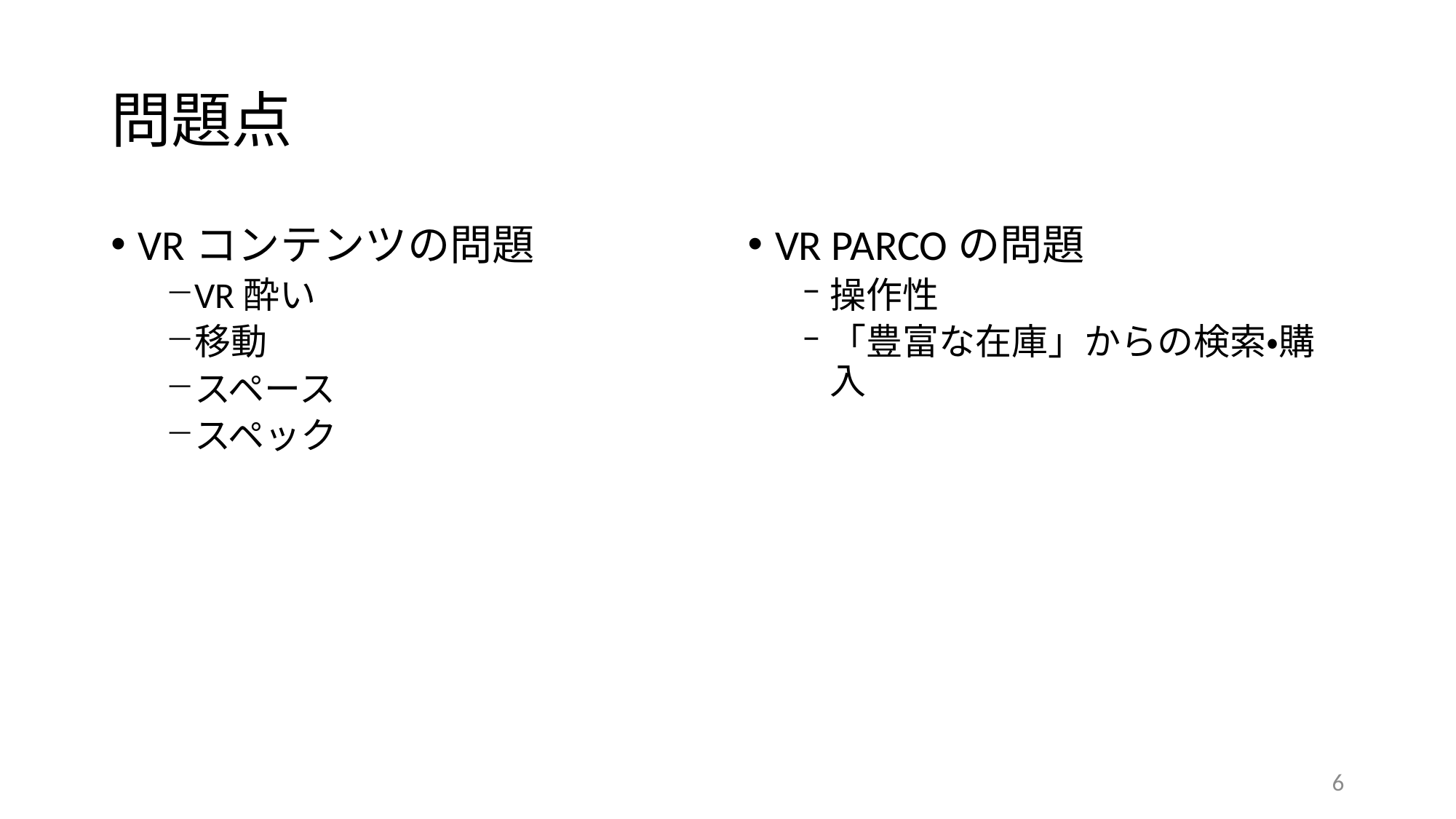

# 問題点
VRコンテンツの問題
VR酔い
移動
スペース
スペック
VR PARCOの問題
操作性
「豊富な在庫」からの検索・購入
6